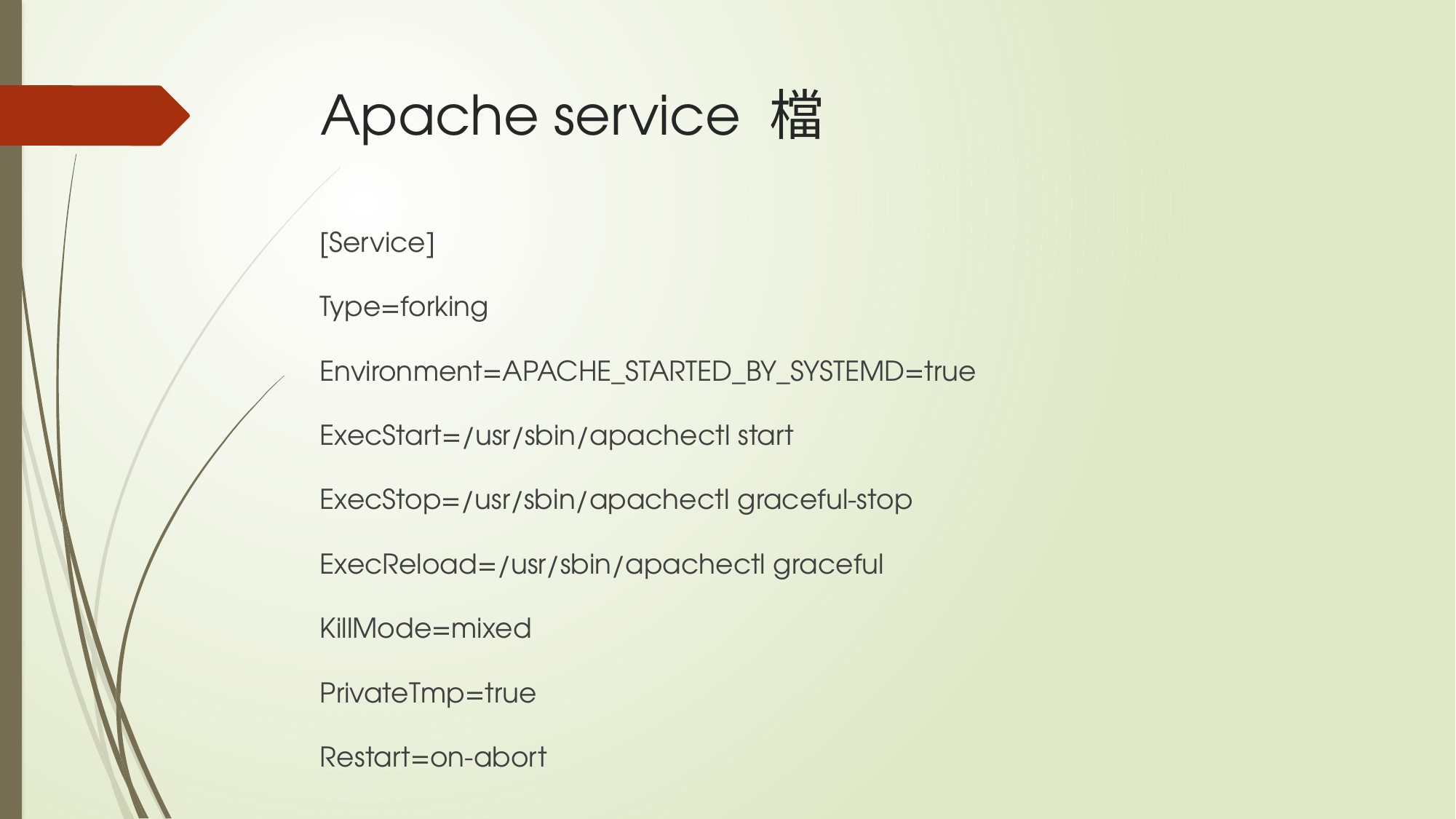

# Apache service 檔
[Service]
Type=forking
Environment=APACHE_STARTED_BY_SYSTEMD=true
ExecStart=/usr/sbin/apachectl start
ExecStop=/usr/sbin/apachectl graceful-stop
ExecReload=/usr/sbin/apachectl graceful
KillMode=mixed
PrivateTmp=true
Restart=on-abort